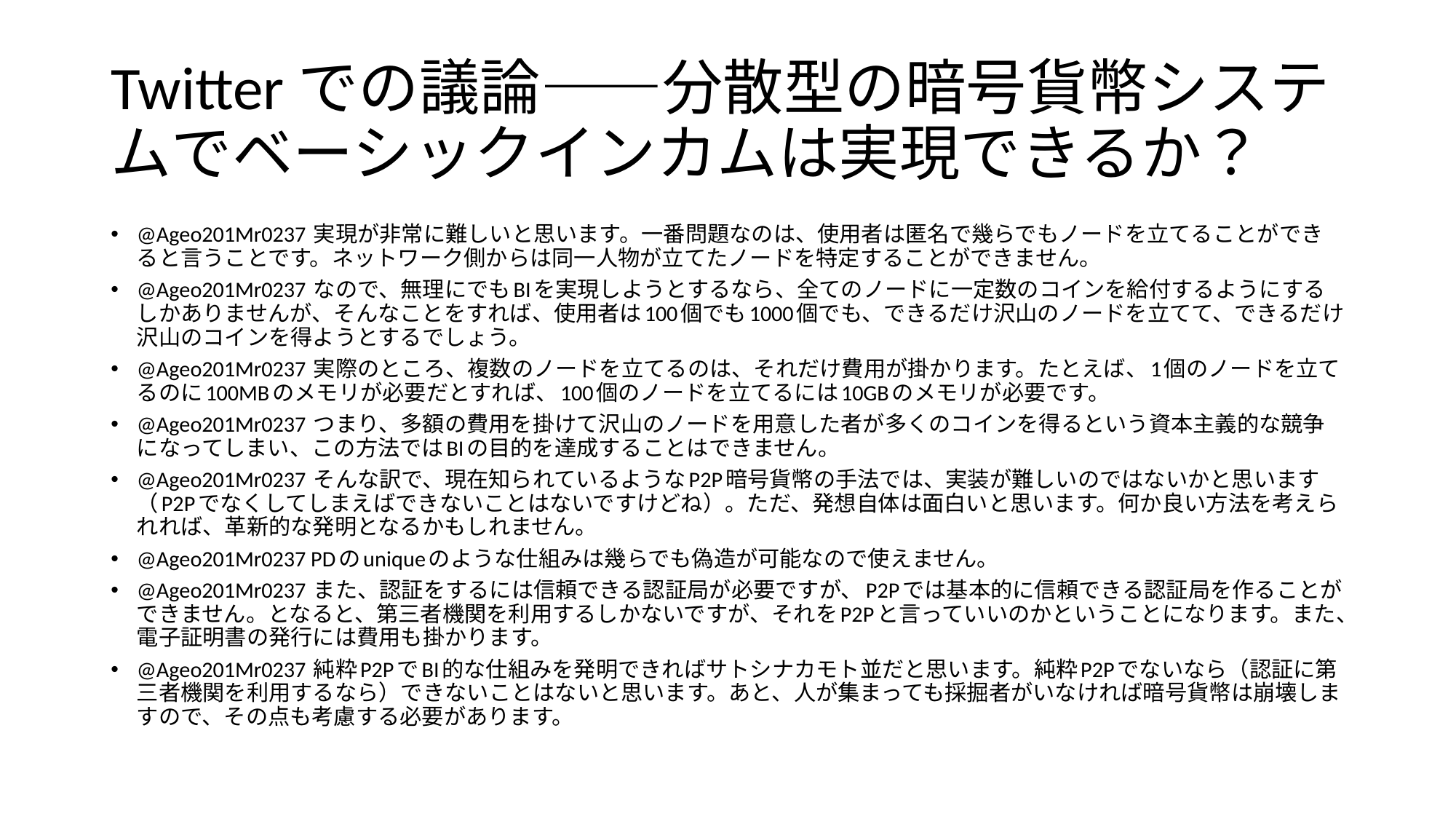

# Twitterでの議論――分散型の暗号貨幣システムでベーシックインカムは実現できるか？
@Ageo201Mr0237 実現が非常に難しいと思います。一番問題なのは、使用者は匿名で幾らでもノードを立てることができると言うことです。ネットワーク側からは同一人物が立てたノードを特定することができません。
@Ageo201Mr0237 なので、無理にでもBIを実現しようとするなら、全てのノードに一定数のコインを給付するようにするしかありませんが、そんなことをすれば、使用者は100個でも1000個でも、できるだけ沢山のノードを立てて、できるだけ沢山のコインを得ようとするでしょう。
@Ageo201Mr0237 実際のところ、複数のノードを立てるのは、それだけ費用が掛かります。たとえば、1個のノードを立てるのに100MBのメモリが必要だとすれば、100個のノードを立てるには10GBのメモリが必要です。
@Ageo201Mr0237 つまり、多額の費用を掛けて沢山のノードを用意した者が多くのコインを得るという資本主義的な競争になってしまい、この方法ではBIの目的を達成することはできません。
@Ageo201Mr0237 そんな訳で、現在知られているようなP2P暗号貨幣の手法では、実装が難しいのではないかと思います（P2Pでなくしてしまえばできないことはないですけどね）。ただ、発想自体は面白いと思います。何か良い方法を考えられれば、革新的な発明となるかもしれません。
@Ageo201Mr0237 PDのuniqueのような仕組みは幾らでも偽造が可能なので使えません。
@Ageo201Mr0237 また、認証をするには信頼できる認証局が必要ですが、P2Pでは基本的に信頼できる認証局を作ることができません。となると、第三者機関を利用するしかないですが、それをP2Pと言っていいのかということになります。また、電子証明書の発行には費用も掛かります。
@Ageo201Mr0237 純粋P2PでBI的な仕組みを発明できればサトシナカモト並だと思います。純粋P2Pでないなら（認証に第三者機関を利用するなら）できないことはないと思います。あと、人が集まっても採掘者がいなければ暗号貨幣は崩壊しますので、その点も考慮する必要があります。